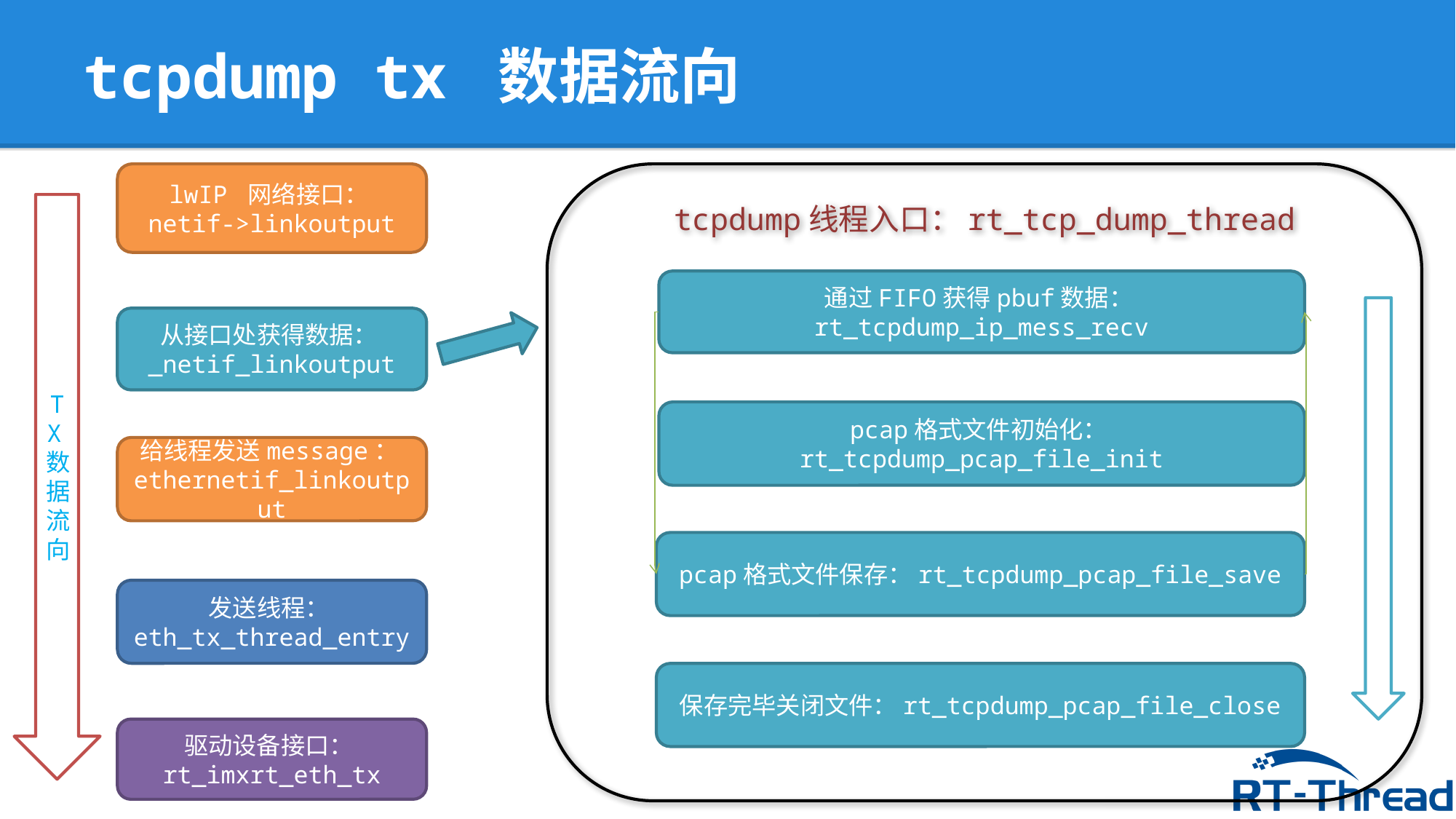

# tcpdump tx 数据流向
lwIP 网络接口：netif->linkoutput
tcpdump线程入口：rt_tcp_dump_thread
TX数据流向
通过FIFO获得pbuf数据：rt_tcpdump_ip_mess_recv

从接口处获得数据：_netif_linkoutput

pcap格式文件初始化：rt_tcpdump_pcap_file_init
给线程发送message：ethernetif_linkoutput
pcap格式文件保存：rt_tcpdump_pcap_file_save
发送线程：eth_tx_thread_entry
保存完毕关闭文件：rt_tcpdump_pcap_file_close
驱动设备接口：rt_imxrt_eth_tx